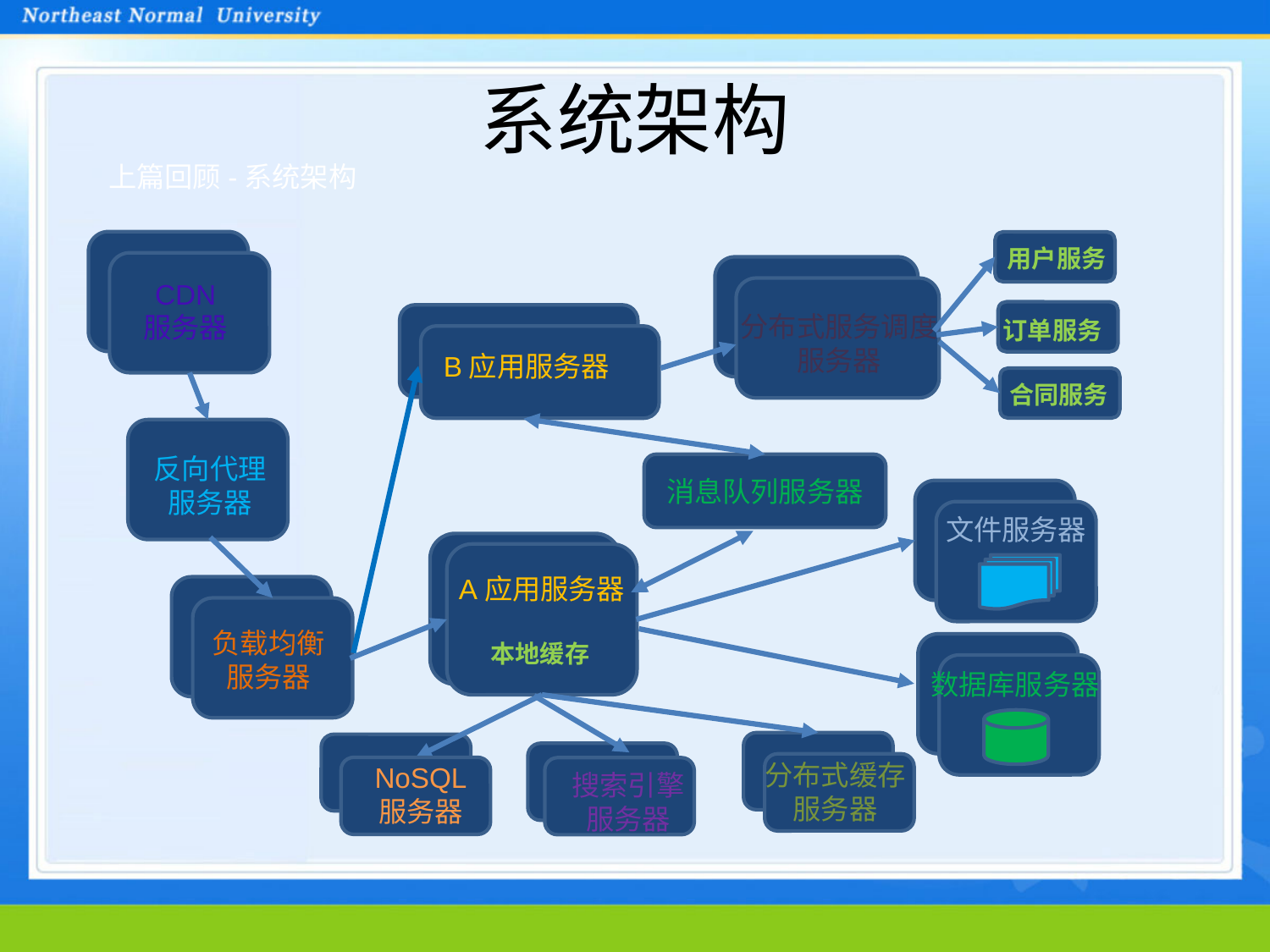

# 系统架构
上篇回顾-系统架构

CDN
服务器

用户服务

分布式服务调度
服务器
订单服务

合同服务

B应用服务器

反向代理
服务器
消息队列服务器

文件服务器

A应用服务器

负载均衡
服务器

本地缓存

数据库服务器

分布式缓存
服务器

NoSQL
服务器
搜索引擎
服务器